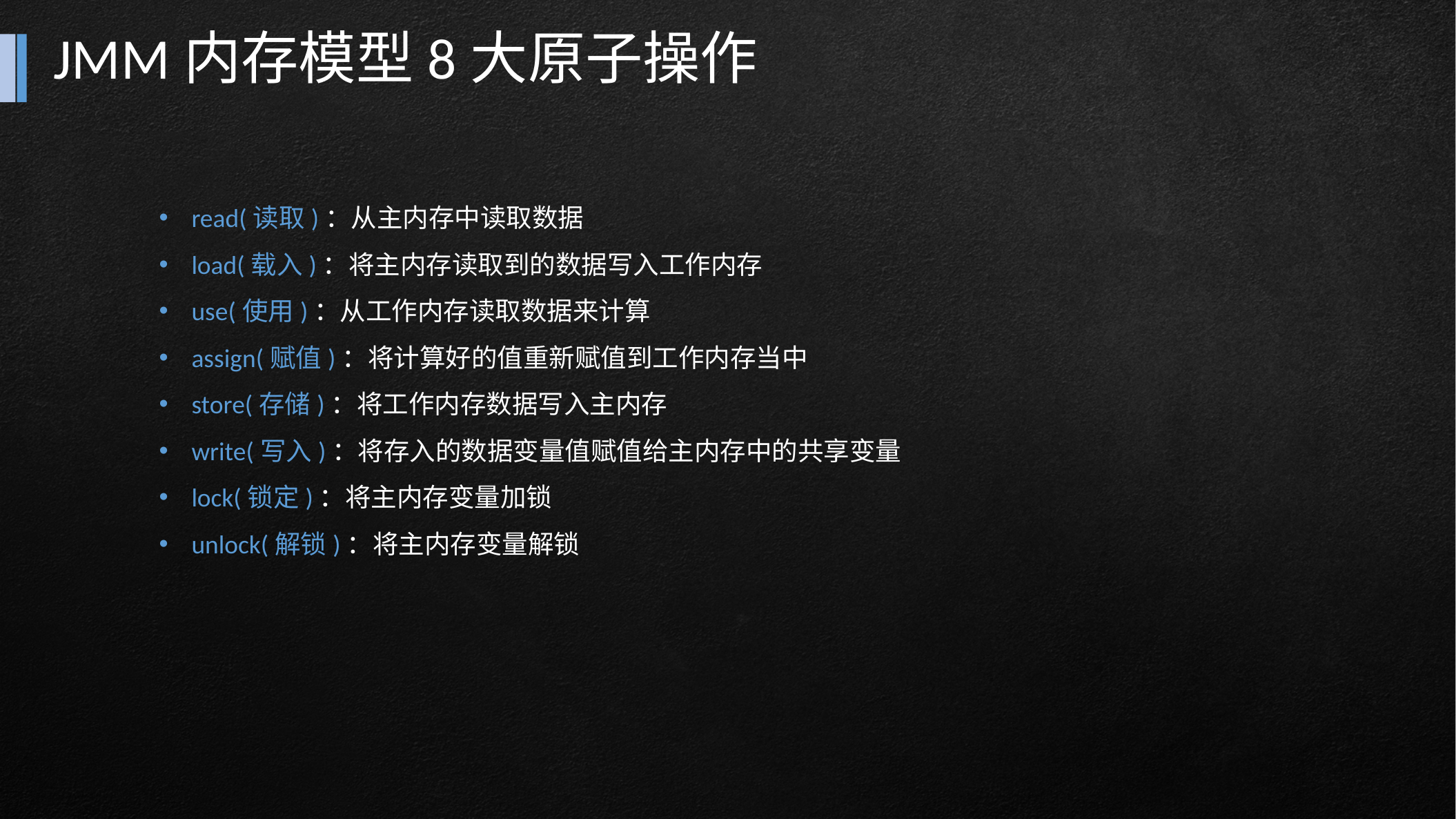

# JMM内存模型8大原子操作
read(读取)：从主内存中读取数据
load(载入)：将主内存读取到的数据写入工作内存
use(使用)：从工作内存读取数据来计算
assign(赋值)：将计算好的值重新赋值到工作内存当中
store(存储)：将工作内存数据写入主内存
write(写入)：将存入的数据变量值赋值给主内存中的共享变量
lock(锁定)：将主内存变量加锁
unlock(解锁)：将主内存变量解锁